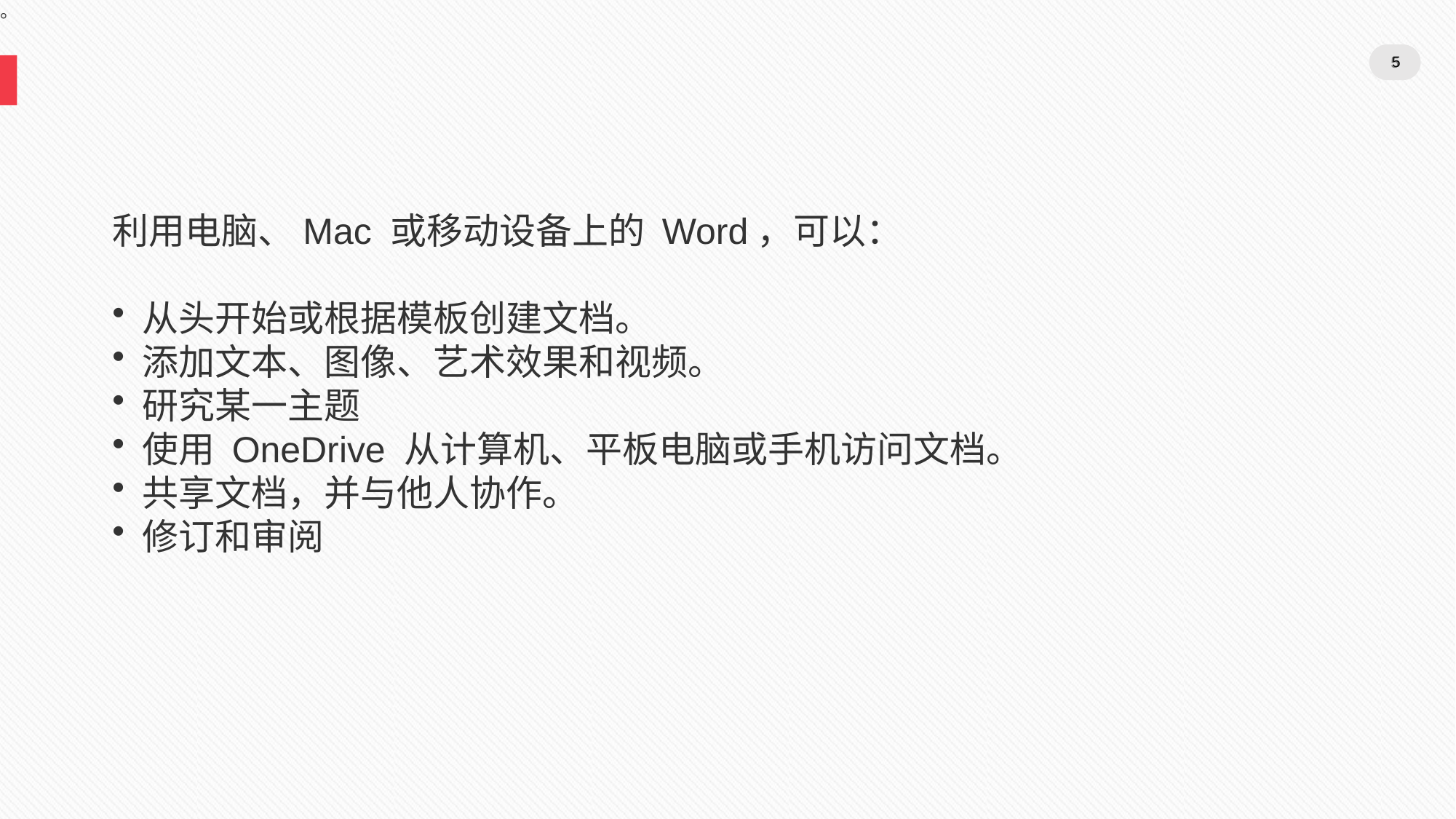

。

5
5

利用电脑、Mac 或移动设备上的 Word，可以：

 从头开始或根据模板创建文档。
 添加文本、图像、艺术效果和视频。
 研究某一主题
 使用 OneDrive 从计算机、平板电脑或手机访问文档。
 共享文档，并与他人协作。
 修订和审阅